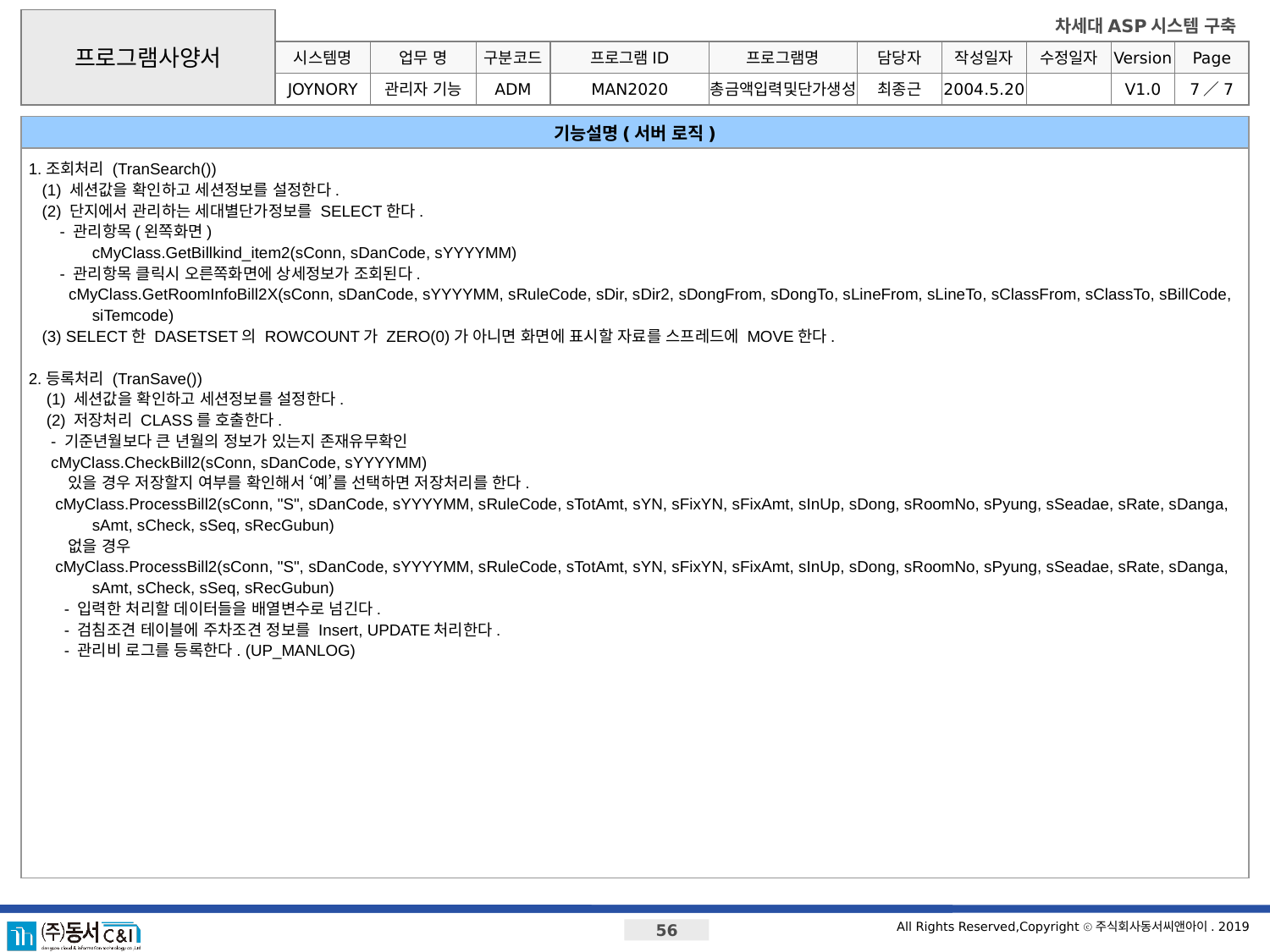

프로그램사양서
시스템명
업무 명
구분코드
프로그램ID
프로그램명
JOYNORY
관리자 기능
ADM
MAN2020
총금액입력및단가생성
최종근
2004.5.20

V1.0
7／7
기능설명(서버 로직)
1.조회처리 (TranSearch())
   (1) 세션값을 확인하고 세션정보를 설정한다.
   (2) 단지에서 관리하는 세대별단가정보를 SELECT한다.
       - 관리항목(왼쪽화면)
	cMyClass.GetBillkind_item2(sConn, sDanCode, sYYYYMM)
       - 관리항목 클릭시 오른쪽화면에 상세정보가 조회된다.
         cMyClass.GetRoomInfoBill2X(sConn, sDanCode, sYYYYMM, sRuleCode, sDir, sDir2, sDongFrom, sDongTo, sLineFrom, sLineTo, sClassFrom, sClassTo, sBillCode, siTemcode)
   (3) SELECT한 DASETSET의 ROWCOUNT가 ZERO(0)가 아니면 화면에 표시할 자료를 스프레드에 MOVE한다.

2.등록처리 (TranSave())
    (1) 세션값을 확인하고 세션정보를 설정한다.
    (2) 저장처리 CLASS를 호출한다.
     - 기준년월보다 큰 년월의 정보가 있는지 존재유무확인
     cMyClass.CheckBill2(sConn, sDanCode, sYYYYMM)
        있을 경우 저장할지 여부를 확인해서 ‘예’를 선택하면 저장처리를 한다.
      cMyClass.ProcessBill2(sConn, "S", sDanCode, sYYYYMM, sRuleCode, sTotAmt, sYN, sFixYN, sFixAmt, sInUp, sDong, sRoomNo, sPyung, sSeadae, sRate, sDanga, sAmt, sCheck, sSeq, sRecGubun)
        없을 경우
      cMyClass.ProcessBill2(sConn, "S", sDanCode, sYYYYMM, sRuleCode, sTotAmt, sYN, sFixYN, sFixAmt, sInUp, sDong, sRoomNo, sPyung, sSeadae, sRate, sDanga, sAmt, sCheck, sSeq, sRecGubun)
        - 입력한 처리할 데이터들을 배열변수로 넘긴다.
        - 검침조견 테이블에 주차조견 정보를 Insert, UPDATE처리한다.
        - 관리비 로그를 등록한다. (UP_MANLOG)